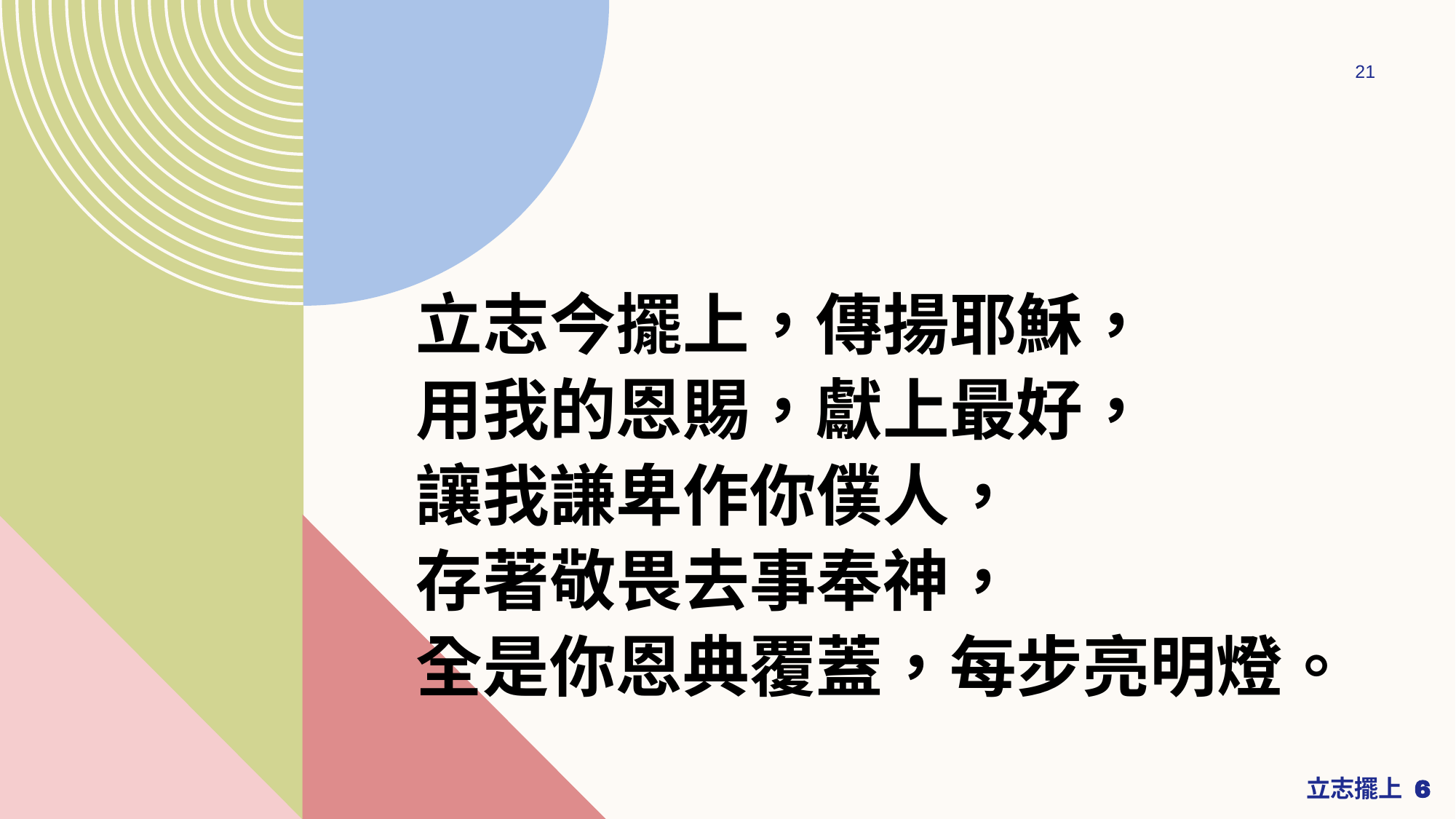

21
立志今擺上，傳揚耶穌，
用我的恩賜，獻上最好，
讓我謙卑作你僕人，
存著敬畏去事奉神，
全是你恩典覆蓋，每步亮明燈。
# 立志擺上 6